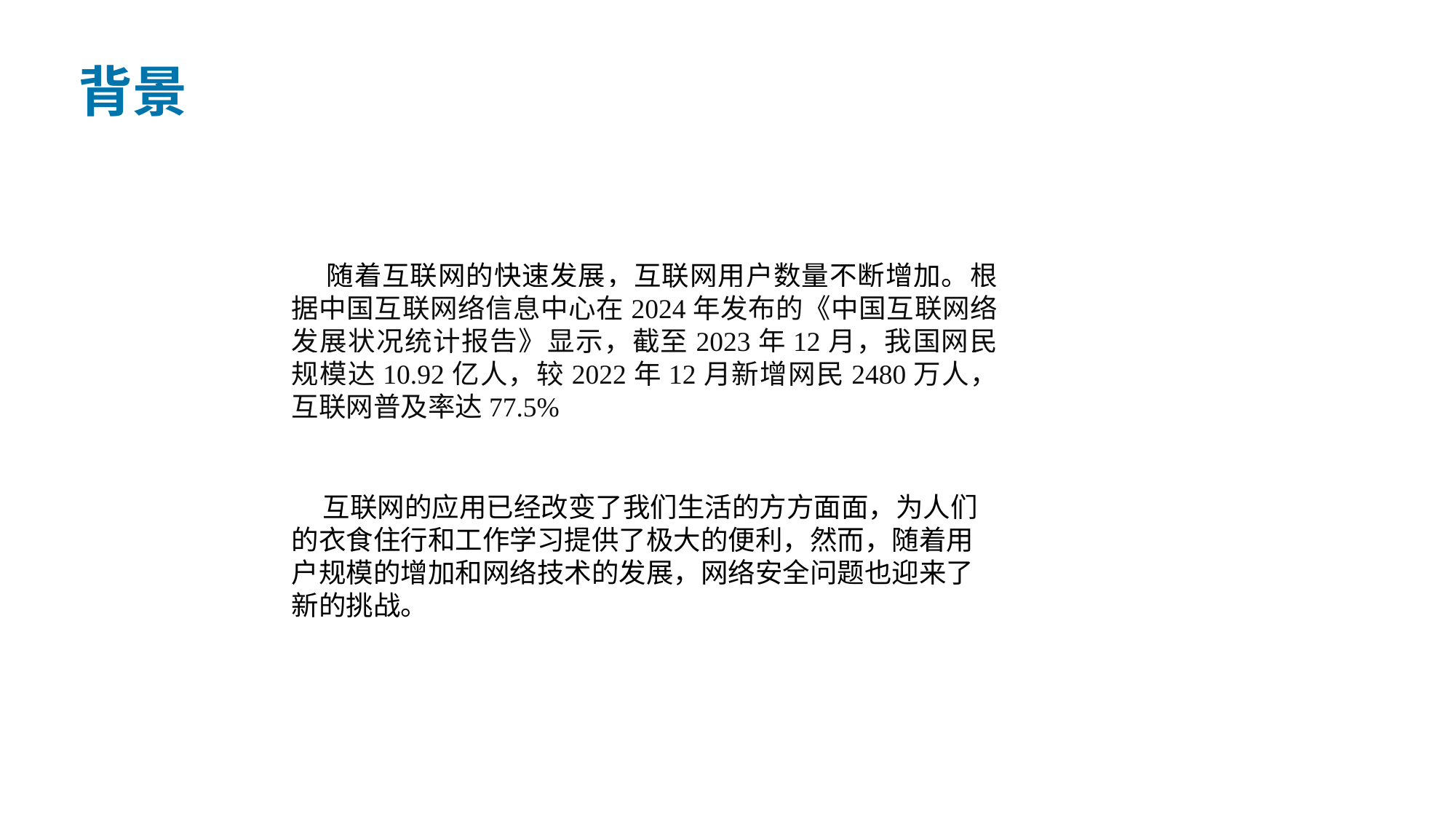

背景
    随着互联网的快速发展，互联网用户数量不断增加。根据中国互联网络信息中心在2024年发布的《中国互联网络发展状况统计报告》显示，截至2023年12月，我国网民规模达10.92亿人，较2022年12月新增网民2480万人，互联网普及率达77.5%
    互联网的应用已经改变了我们生活的方方面面，为人们的衣食住行和工作学习提供了极大的便利，然而，随着用户规模的增加和网络技术的发展，网络安全问题也迎来了新的挑战。